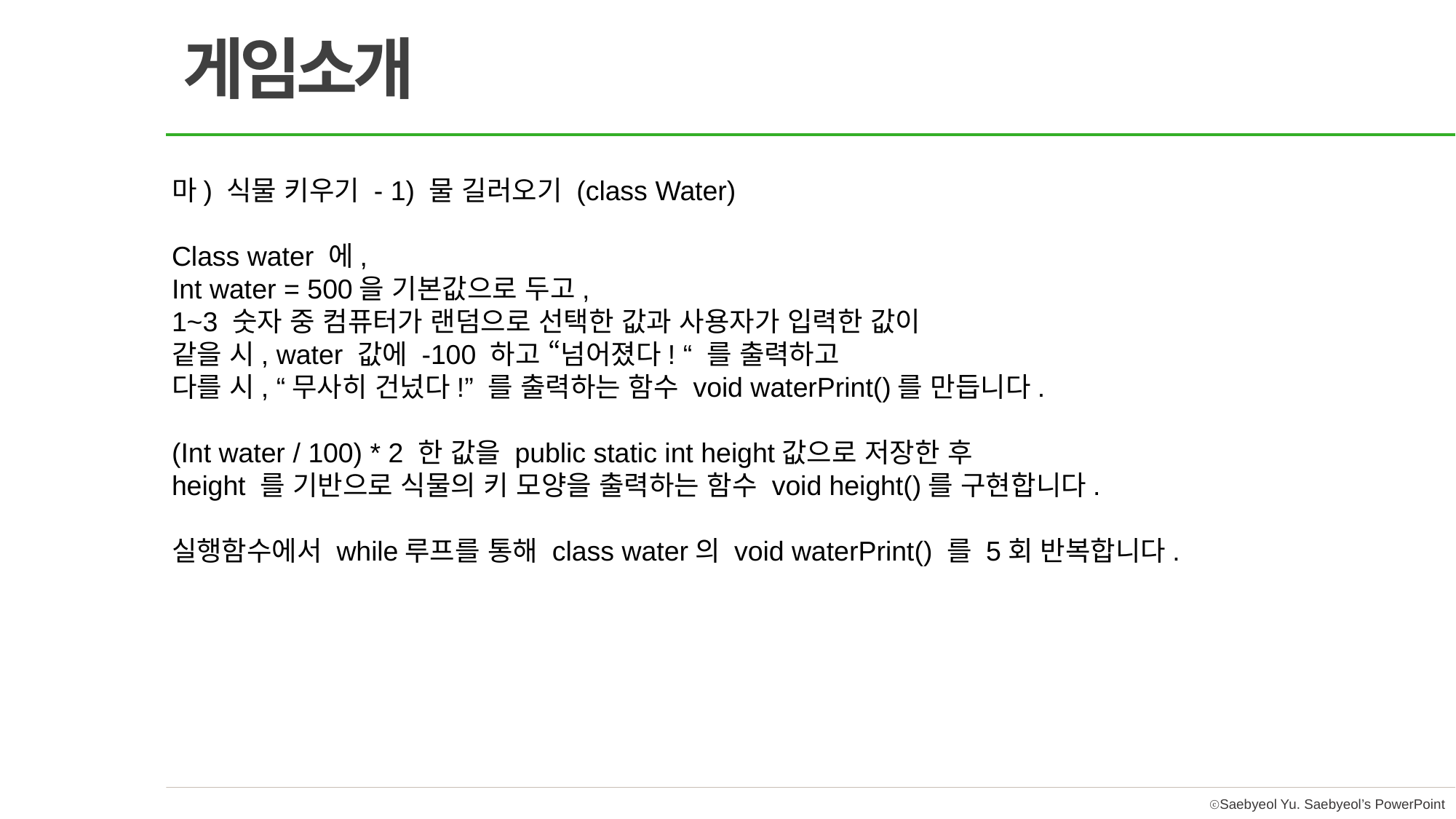

게임소개
마) 식물 키우기 - 1) 물 길러오기 (class Water)

Class water 에,
Int water = 500을 기본값으로 두고,
1~3 숫자 중 컴퓨터가 랜덤으로 선택한 값과 사용자가 입력한 값이
같을 시, water 값에 -100 하고 “넘어졌다! “ 를 출력하고
다를 시, “무사히 건넜다!” 를 출력하는 함수 void waterPrint()를 만듭니다.

(Int water / 100) * 2 한 값을 public static int height값으로 저장한 후
height 를 기반으로 식물의 키 모양을 출력하는 함수 void height()를 구현합니다.

실행함수에서 while루프를 통해 class water의 void waterPrint() 를 5회 반복합니다.